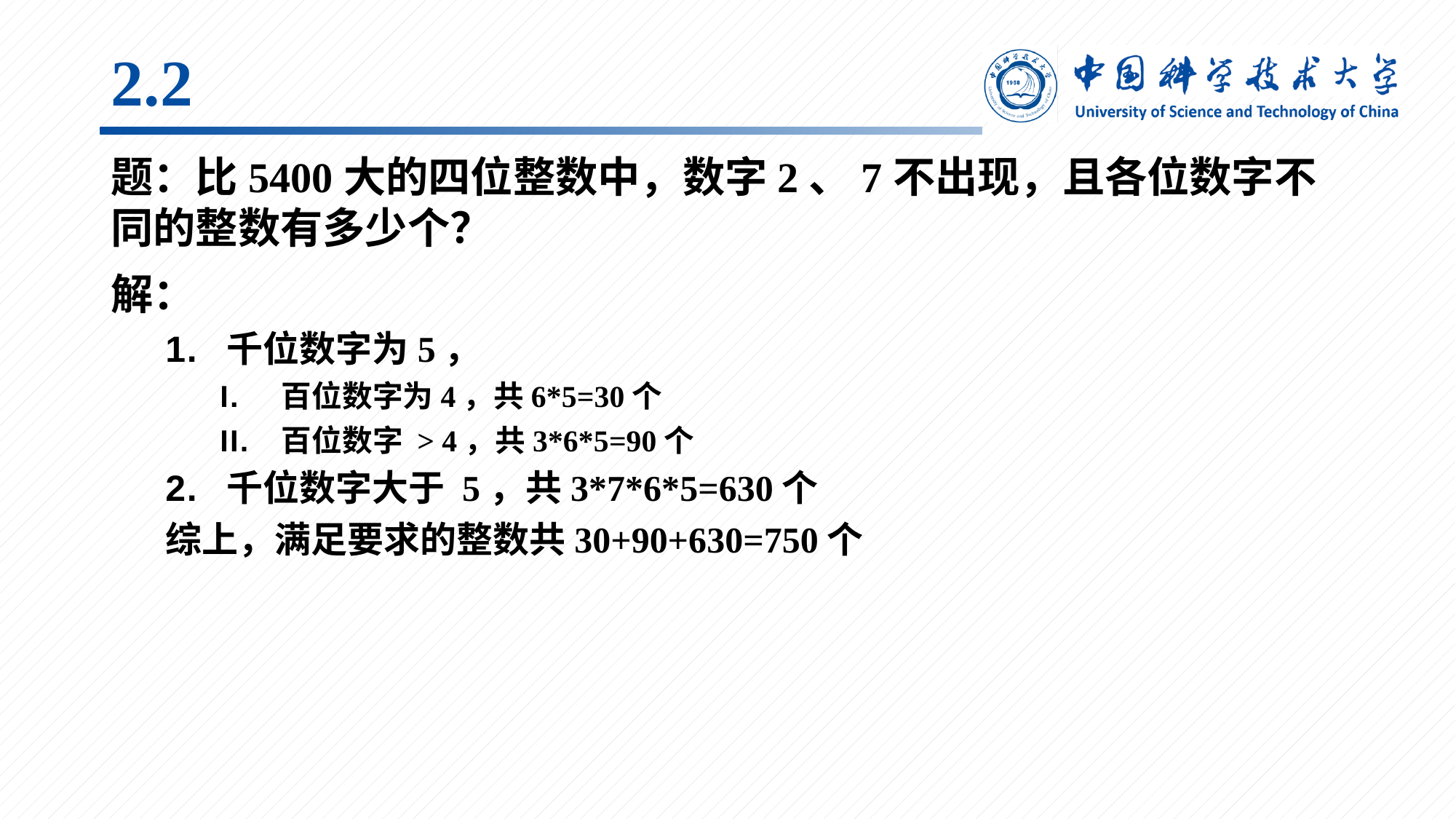

# 2.2
题：比5400大的四位整数中，数字2、7不出现，且各位数字不同的整数有多少个？
解：
千位数字为5，
百位数字为4，共6*5=30个
百位数字 > 4，共3*6*5=90个
千位数字大于 5，共3*7*6*5=630个
综上，满足要求的整数共30+90+630=750个